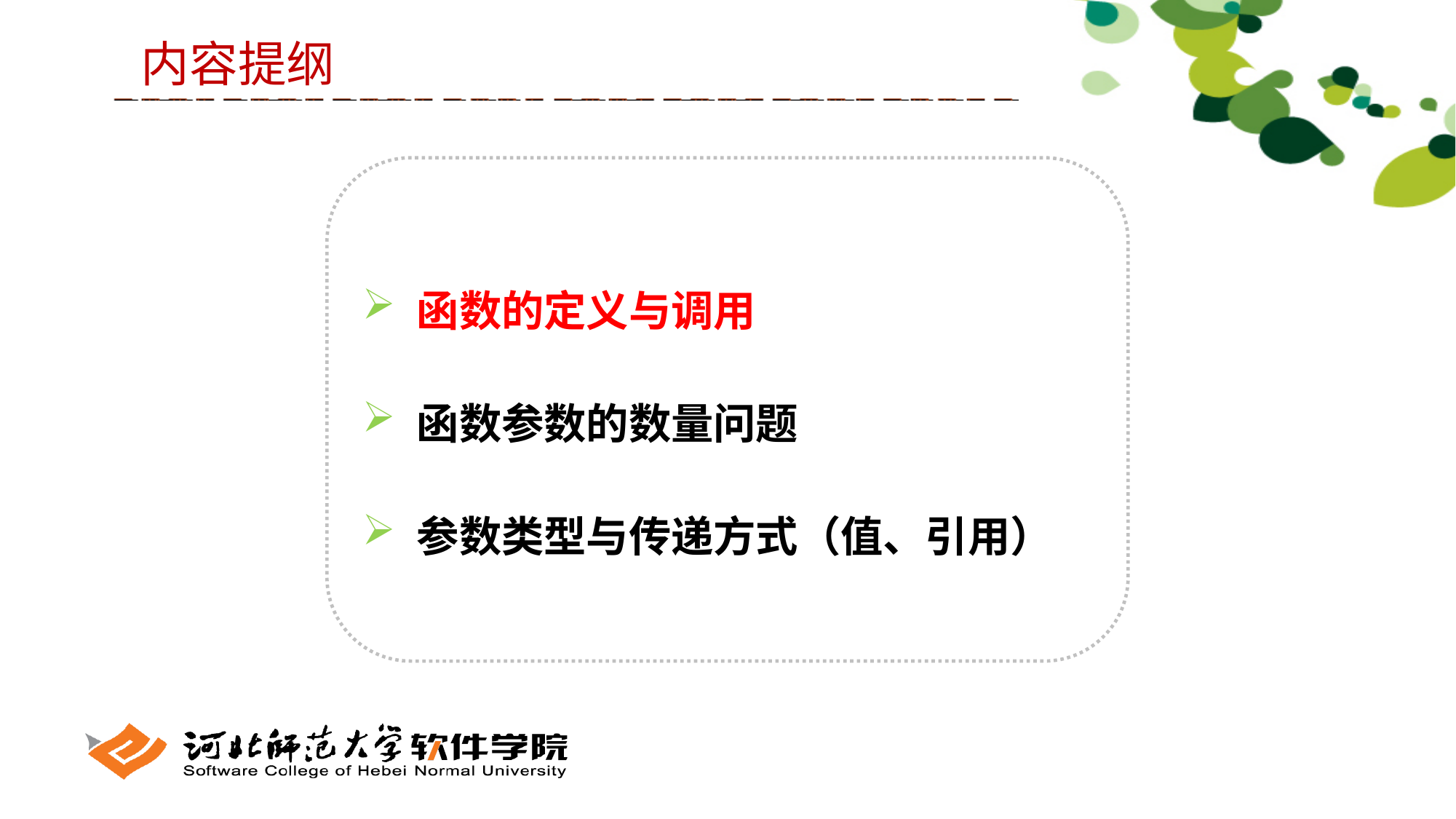

内容提纲
函数的定义与调用
函数参数的数量问题
参数类型与传递方式（值、引用）